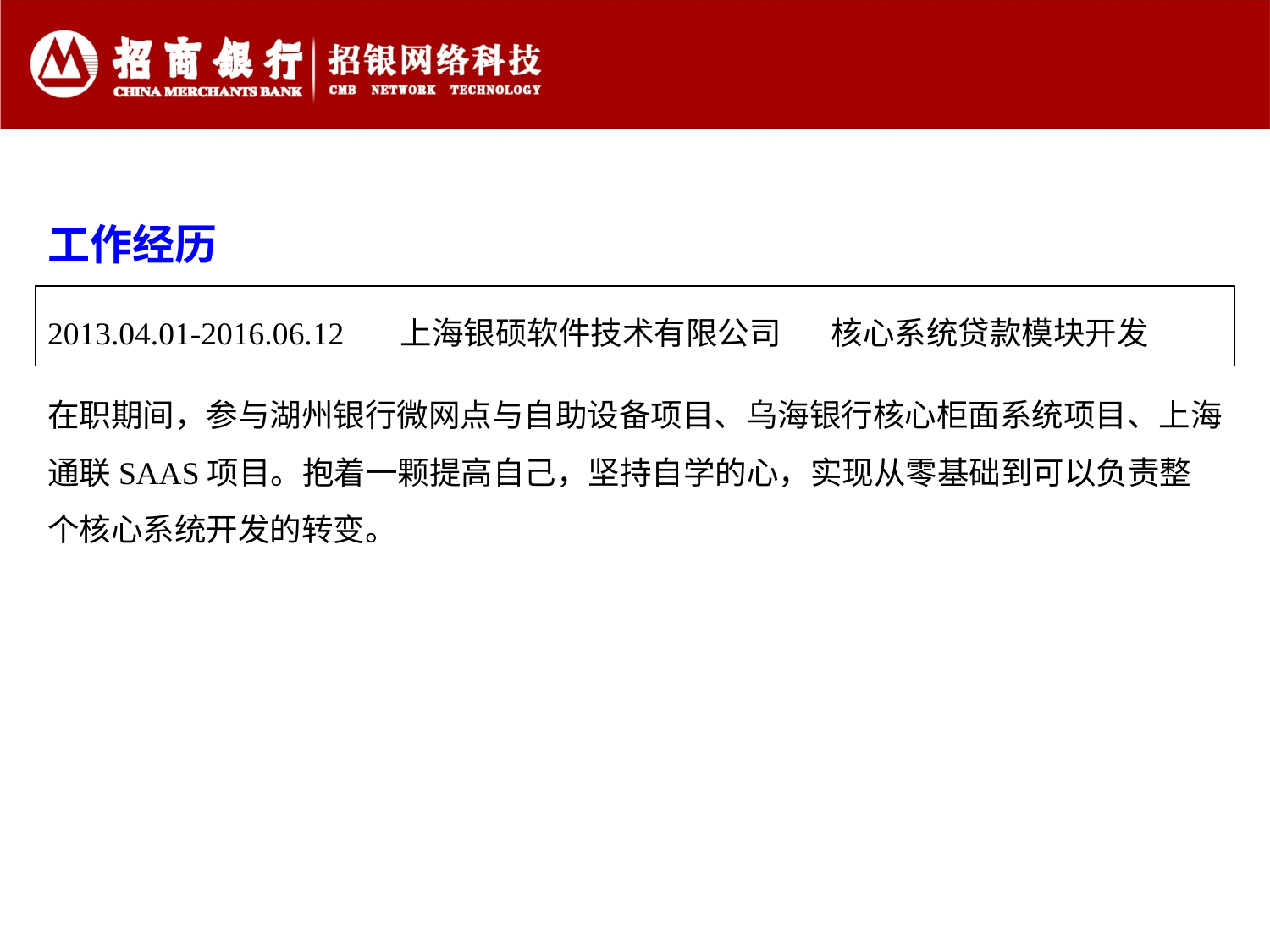

工作经历

2013.04.01-2016.06.12      上海银硕软件技术有限公司       核心系统贷款模块开发

在职期间，参与湖州银行微网点与自助设备项目、乌海银行核心柜面系统项目、上海通联SAAS项目。抱着一颗提高自己，坚持自学的心，实现从零基础到可以负责整个核心系统开发的转变。